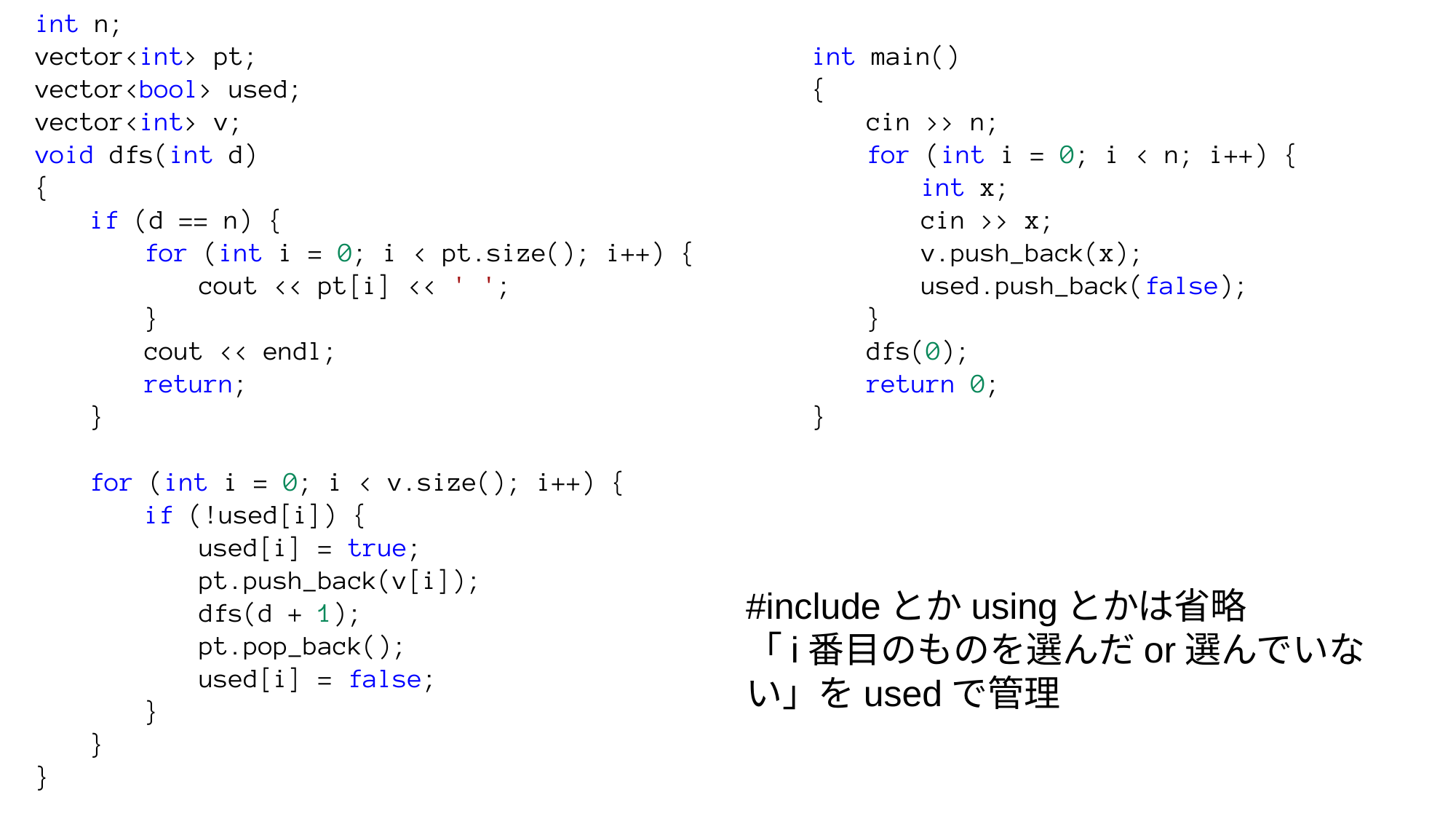

int n;
vector<int> pt;
vector<bool> used;
vector<int> v;
void dfs(int d)
{
if (d == n) {
for (int i = 0; i < pt.size(); i++) {
cout << pt[i] << ' ';
}
cout << endl;
return;
}
for (int i = 0; i < v.size(); i++) {
if (!used[i]) {
used[i] = true;
pt.push_back(v[i]);
dfs(d + 1);
pt.pop_back();
used[i] = false;
}
}
}

int main()
{
cin >> n;
for (int i = 0; i < n; i++) {
int x;
cin >> x;
v.push_back(x);
used.push_back(false);
}
dfs(0);
return 0;
}
#includeとかusingとかは省略
「i番目のものを選んだor選んでいない」をusedで管理